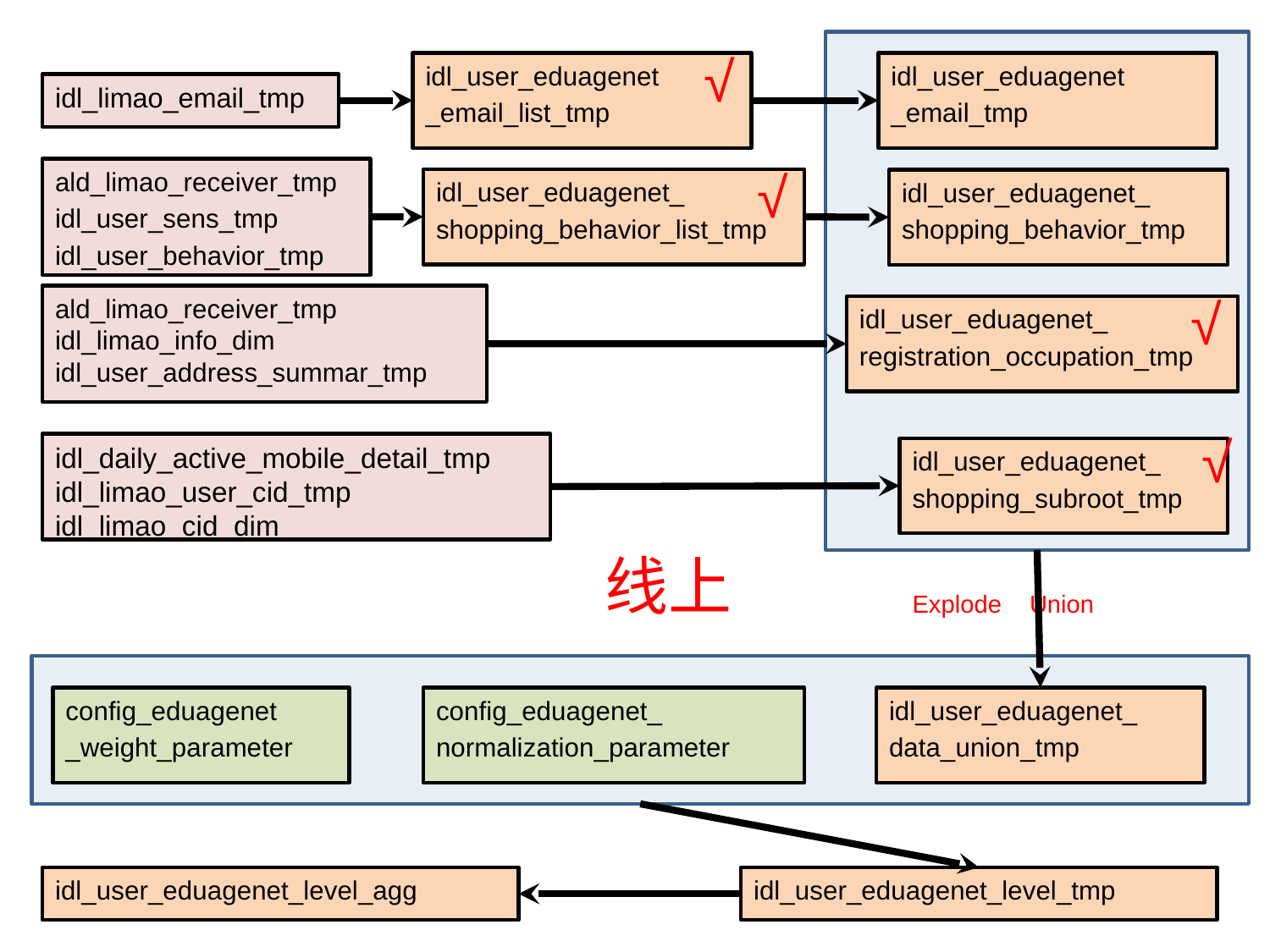

idl_user_eduagenet
_email_list_tmp
√
idl_user_eduagenet
_email_tmp
idl_limao_email_tmp
ald_limao_receiver_tmp
idl_user_sens_tmp
idl_user_behavior_tmp
idl_user_eduagenet_
shopping_behavior_list_tmp
√
idl_user_eduagenet_
shopping_behavior_tmp
ald_limao_receiver_tmp
idl_limao_info_dim
idl_user_address_summar_tmp
idl_user_eduagenet_
registration_occupation_tmp
√
idl_daily_active_mobile_detail_tmp
idl_limao_user_cid_tmp
idl_limao_cid_dim
√
idl_user_eduagenet_
shopping_subroot_tmp
线上
Explode    Union

config_eduagenet
_weight_parameter
config_eduagenet_
normalization_parameter
idl_user_eduagenet_
data_union_tmp
idl_user_eduagenet_level_agg
idl_user_eduagenet_level_tmp